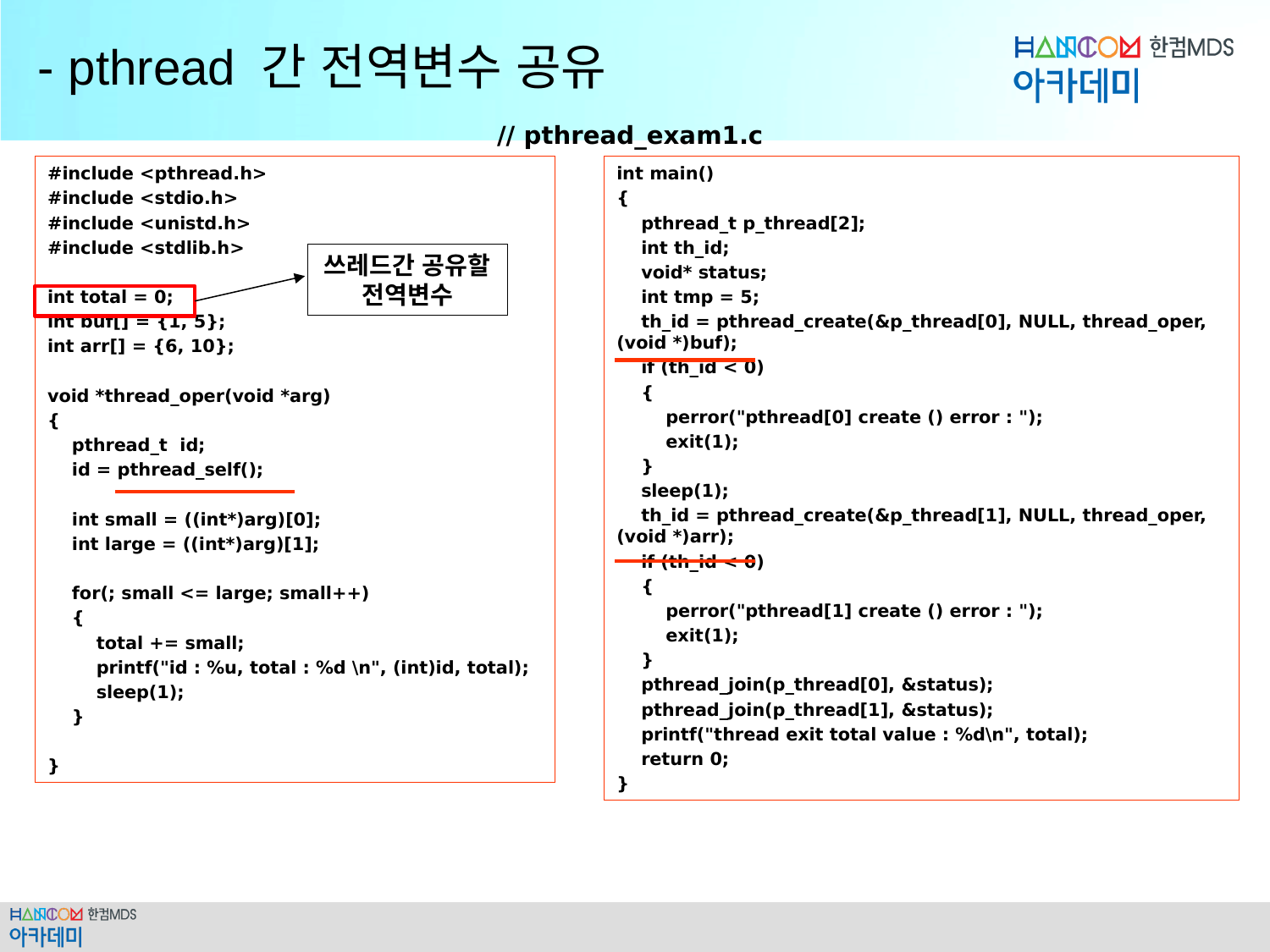

# - pthread 간 전역변수 공유
// pthread_exam1.c
#include <pthread.h>
#include <stdio.h>
#include <unistd.h>
#include <stdlib.h>

int total = 0;
int buf[] = {1, 5};
int arr[] = {6, 10};

void *thread_oper(void *arg)
{
    pthread_t  id;
    id = pthread_self();

    int small = ((int*)arg)[0];
    int large = ((int*)arg)[1];

    for(; small <= large; small++)
    {
        total += small;
        printf("id : %u, total : %d \n", (int)id, total);
        sleep(1);
    }

}
int main()
{
    pthread_t p_thread[2];
    int th_id;
    void* status;
    int tmp = 5;
    th_id = pthread_create(&p_thread[0], NULL, thread_oper, (void *)buf);
    if (th_id < 0)
    {
        perror("pthread[0] create () error : ");
        exit(1);
    }
    sleep(1);
    th_id = pthread_create(&p_thread[1], NULL, thread_oper, (void *)arr);
    if (th_id < 0)
    {
        perror("pthread[1] create () error : ");
        exit(1);
    }
    pthread_join(p_thread[0], &status);
    pthread_join(p_thread[1], &status);
    printf("thread exit total value : %d\n", total);
    return 0;
}
쓰레드간 공유할 전역변수